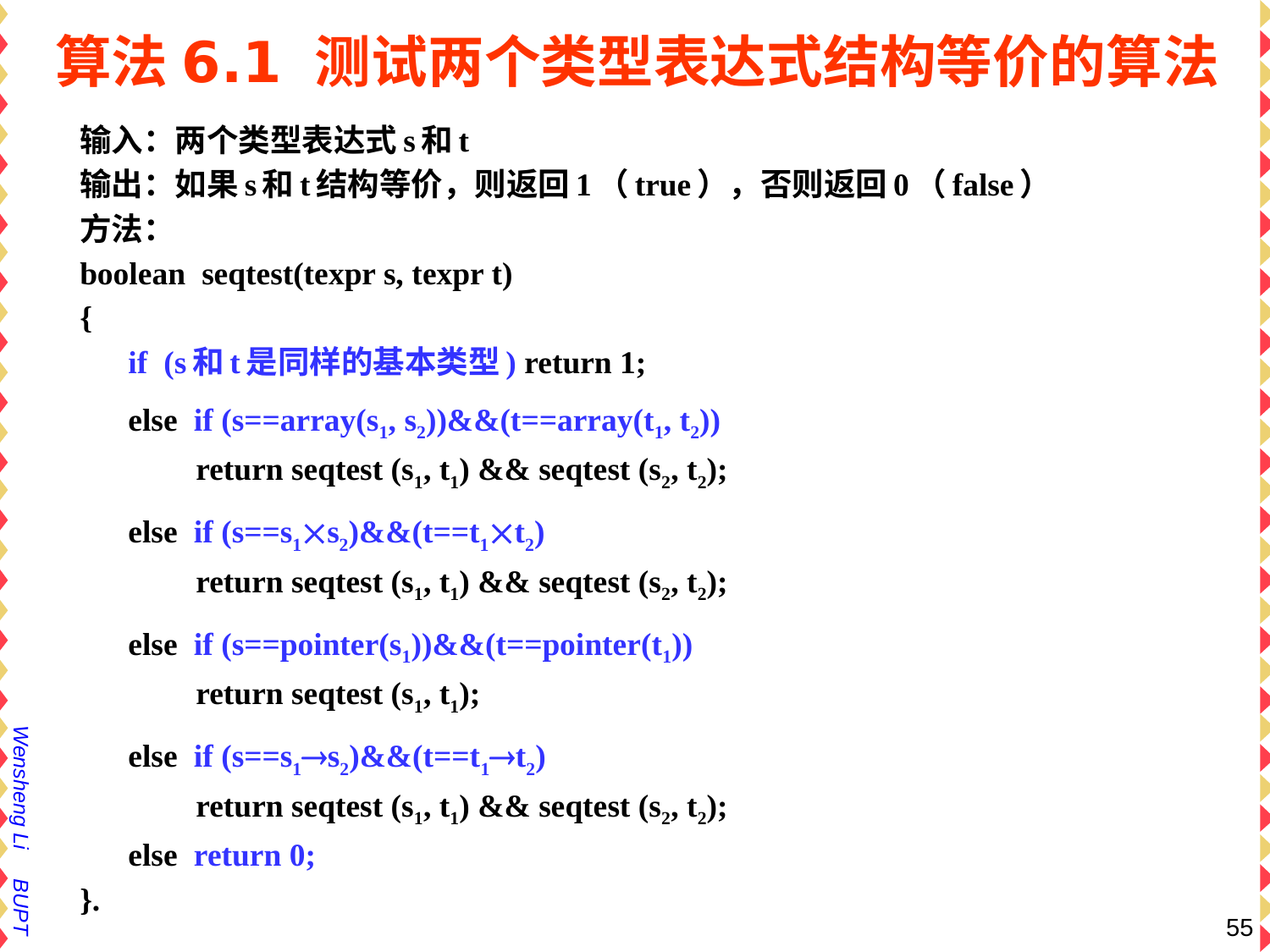

# 算法6.1 测试两个类型表达式结构等价的算法
输入：两个类型表达式s和t
输出：如果s和t结构等价，则返回1（true），否则返回0（false）
方法：
boolean  seqtest(texpr s, texpr t)
{
      if  (s和t是同样的基本类型) return 1;
      else  if (s==array(s1, s2))&&(t==array(t1, t2))
        return seqtest (s1, t1) && seqtest (s2, t2);
      else  if (s==s1×s2)&&(t==t1×t2)
        return seqtest (s1, t1) && seqtest (s2, t2);
      else  if (s==pointer(s1))&&(t==pointer(t1))
        return seqtest (s1, t1);
      else  if (s==s1→s2)&&(t==t1→t2)
        return seqtest (s1, t1) && seqtest (s2, t2);
      else  return 0;
}.
55